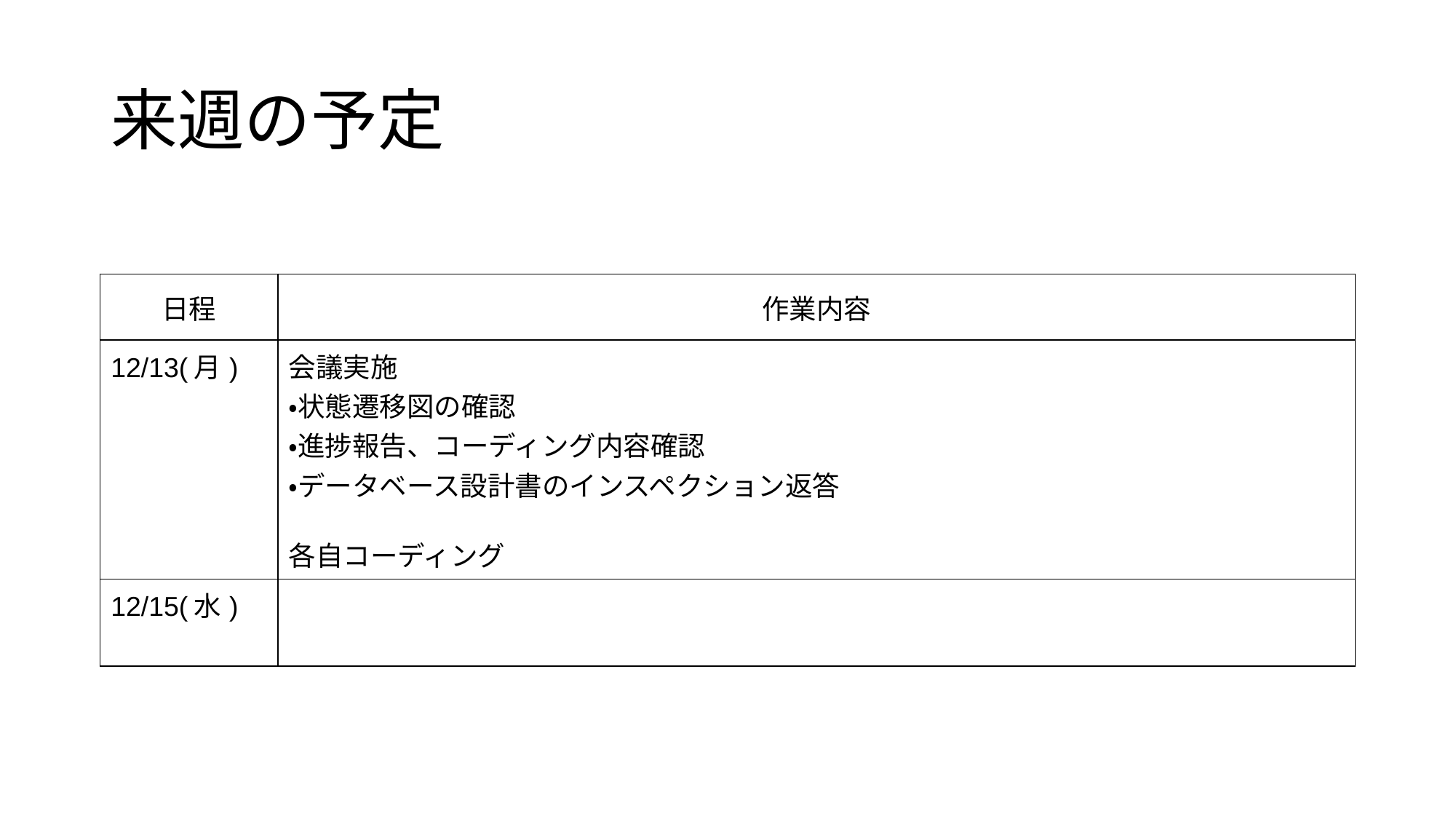

# 来週の予定
| 日程 | 作業内容 |
| --- | --- |
| 12/13(月) | 会議実施 ・状態遷移図の確認 ・進捗報告、コーディング内容確認 ・データベース設計書のインスペクション返答 各自コーディング |
| 12/15(水) |  |